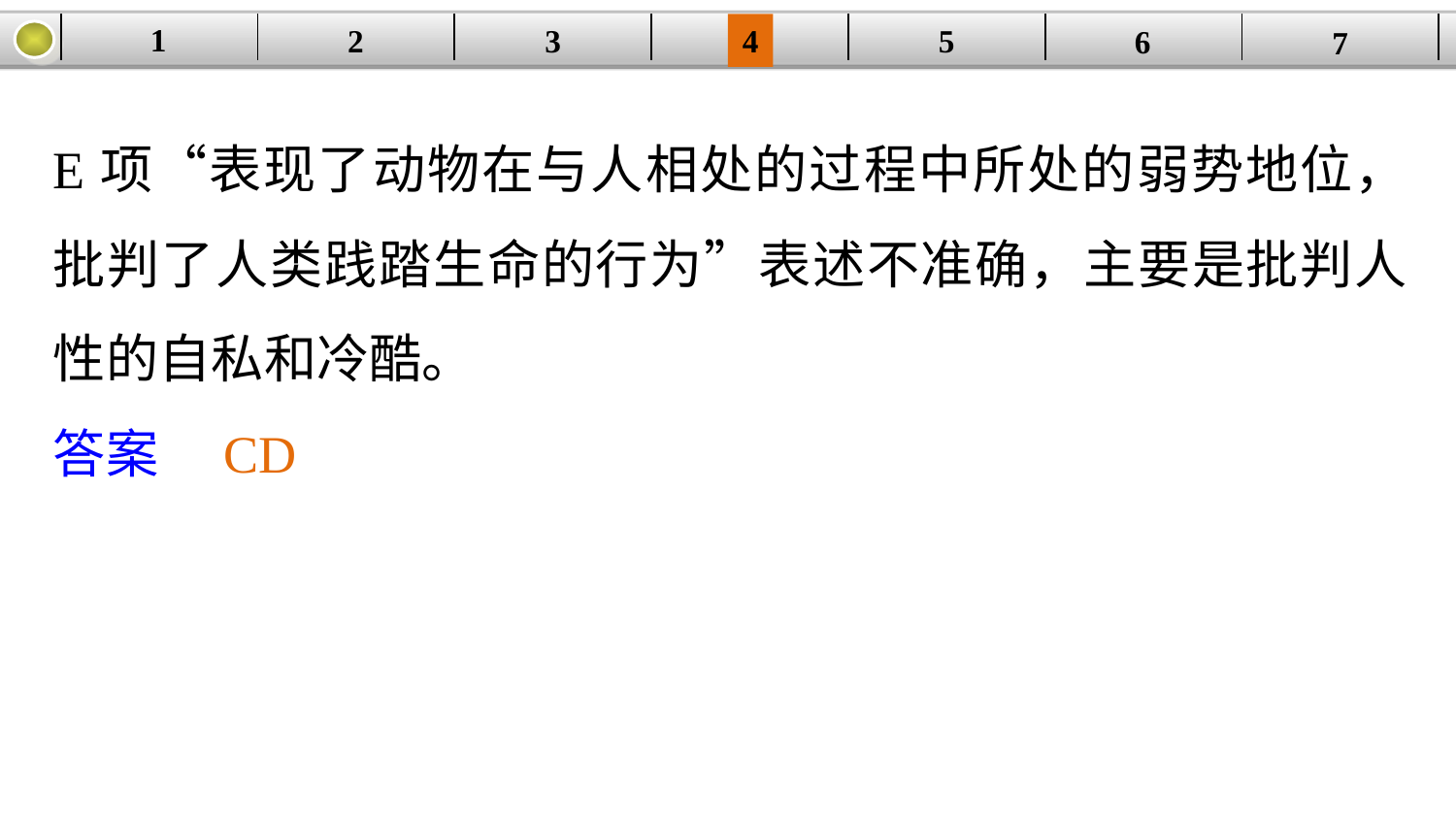

1
5
3
2
|  |  |  |  |  |  |  |
| --- | --- | --- | --- | --- | --- | --- |
4
6
7

E项“表现了动物在与人相处的过程中所处的弱势地位，批判了人类践踏生命的行为”表述不准确，主要是批判人性的自私和冷酷。
答案　CD